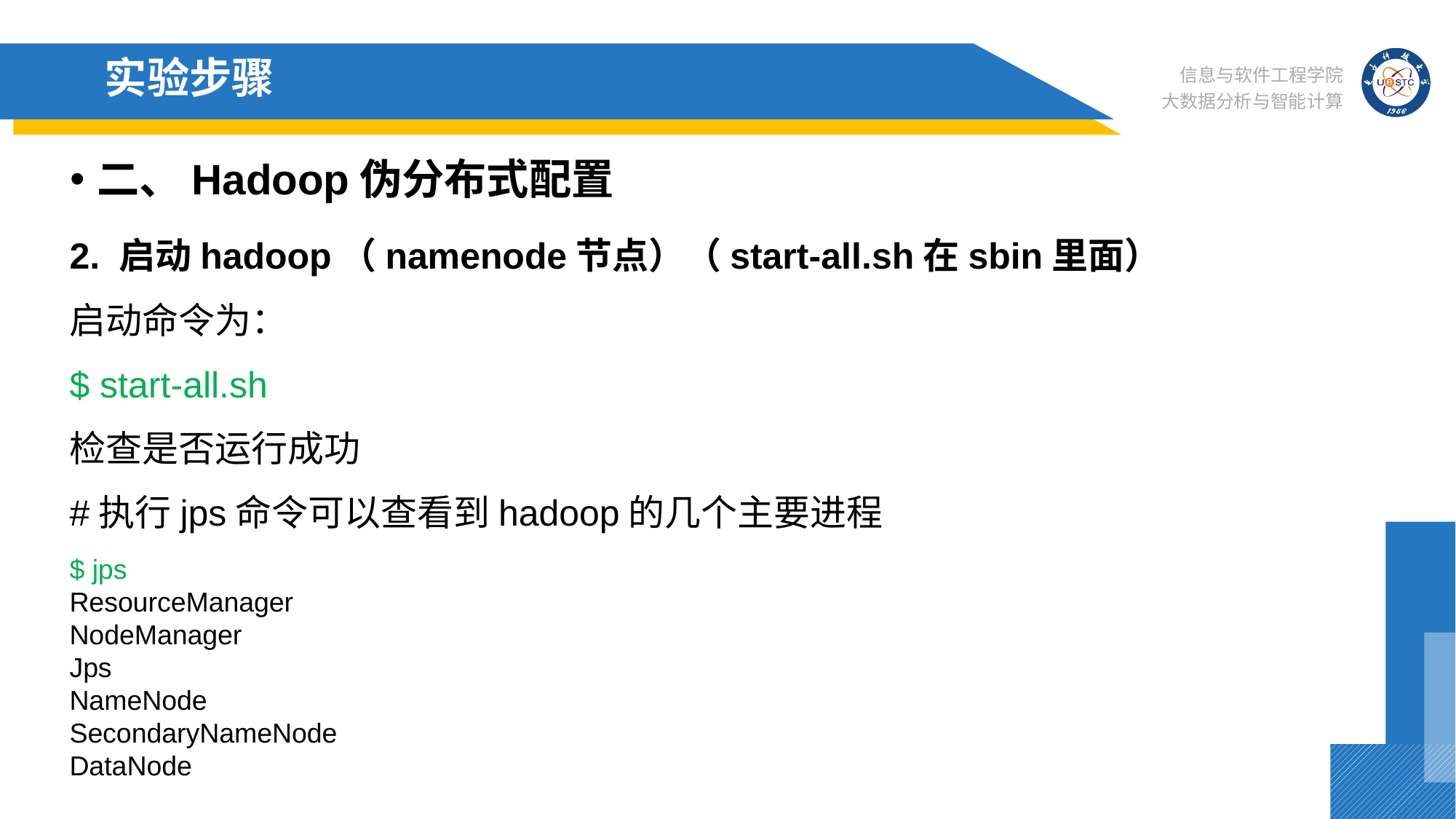

# 实验步骤
二、Hadoop伪分布式配置

2. 启动hadoop（namenode节点）（start-all.sh在sbin里面）
启动命令为：
$ start-all.sh
检查是否运行成功
#执行jps命令可以查看到hadoop的几个主要进程
$ jps
ResourceManager
NodeManager
Jps
NameNode
SecondaryNameNode
DataNode